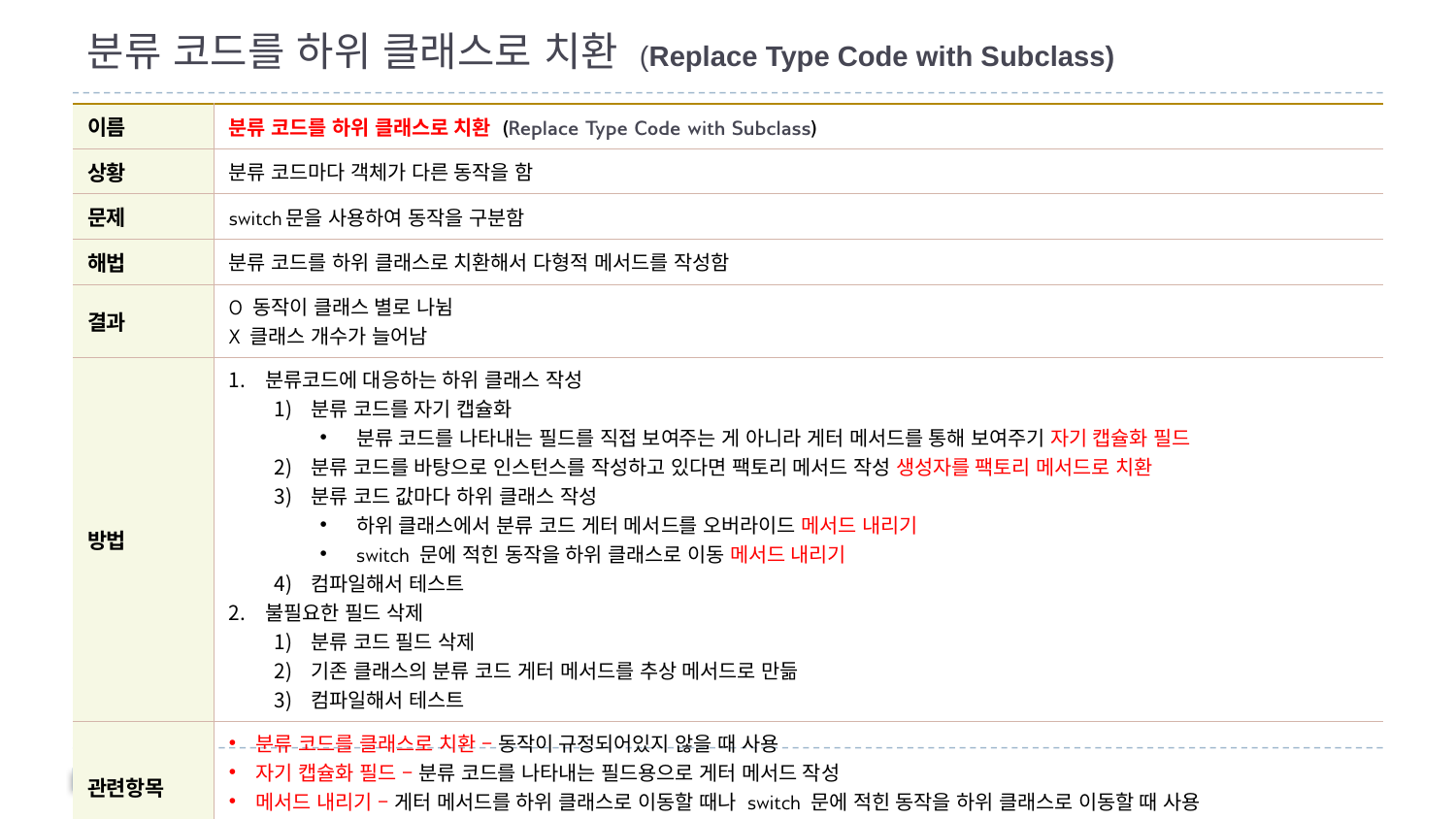

# 분류 코드를 하위 클래스로 치환 (Replace Type Code with Subclass)
| 이름 | 분류 코드를 하위 클래스로 치환 (Replace Type Code with Subclass) |
| --- | --- |
| 상황 | 분류 코드마다 객체가 다른 동작을 함 |
| 문제 | switch문을 사용하여 동작을 구분함 |
| 해법 | 분류 코드를 하위 클래스로 치환해서 다형적 메서드를 작성함 |
| 결과 | O 동작이 클래스 별로 나뉨 X 클래스 개수가 늘어남 |
| 방법 | 분류코드에 대응하는 하위 클래스 작성 분류 코드를 자기 캡슐화 분류 코드를 나타내는 필드를 직접 보여주는 게 아니라 게터 메서드를 통해 보여주기 자기 캡슐화 필드 분류 코드를 바탕으로 인스턴스를 작성하고 있다면 팩토리 메서드 작성 생성자를 팩토리 메서드로 치환 분류 코드 값마다 하위 클래스 작성 하위 클래스에서 분류 코드 게터 메서드를 오버라이드 메서드 내리기 switch 문에 적힌 동작을 하위 클래스로 이동 메서드 내리기 컴파일해서 테스트 불필요한 필드 삭제 분류 코드 필드 삭제 기존 클래스의 분류 코드 게터 메서드를 추상 메서드로 만듦 컴파일해서 테스트 |
| 관련항목 | 분류 코드를 클래스로 치환 – 동작이 규정되어있지 않을 때 사용 자기 캡슐화 필드 – 분류 코드를 나타내는 필드용으로 게터 메서드 작성 메서드 내리기 – 게터 메서드를 하위 클래스로 이동할 때나 switch 문에 적힌 동작을 하위 클래스로 이동할 때 사용 생성자를 팩토리 메서드로 치환 – 분류 코드를 기반으로 객체를 작성할 때 사용 |
76